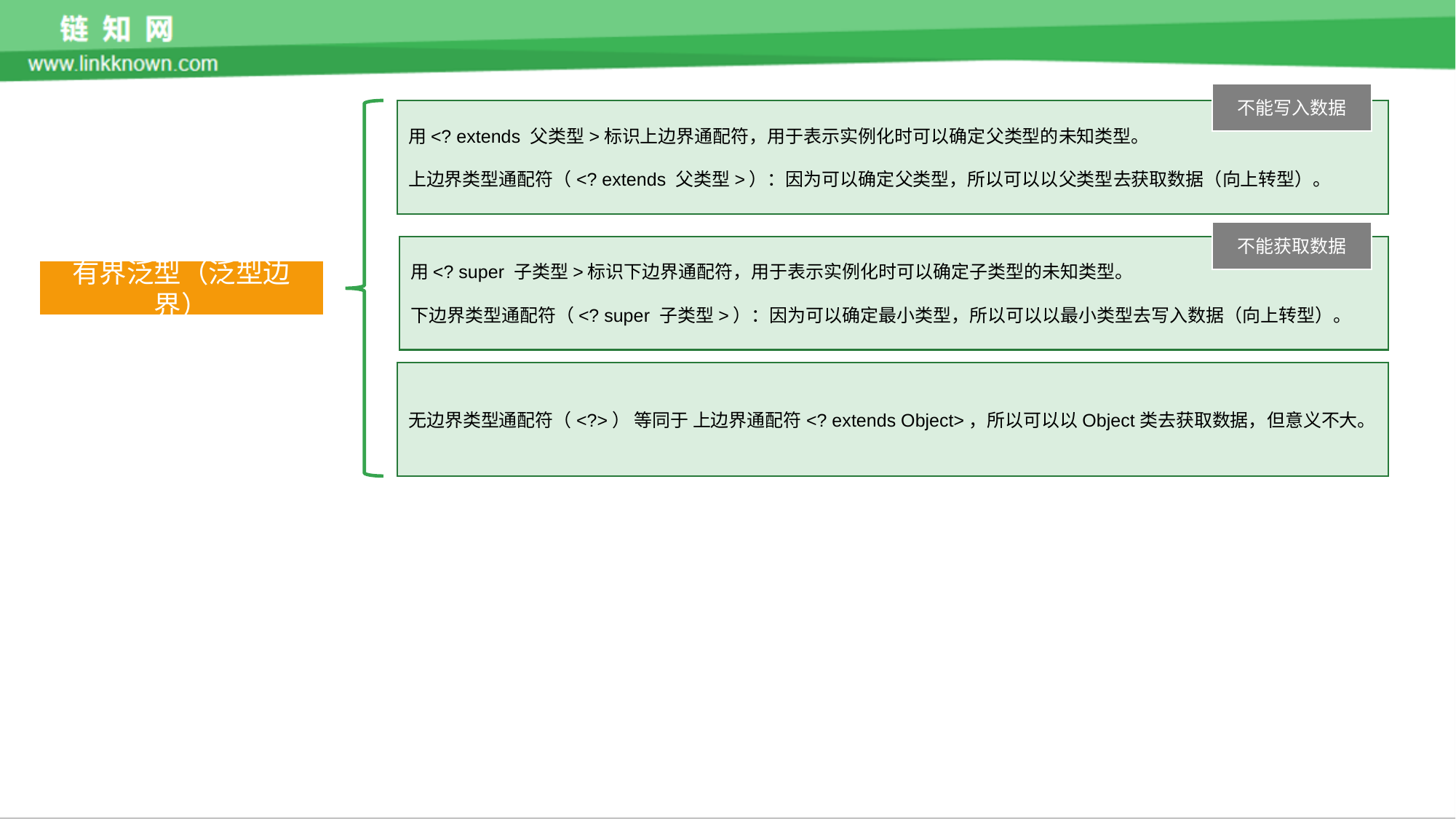

不能写入数据

用<? extends 父类型>标识上边界通配符，用于表示实例化时可以确定父类型的未知类型。

上边界类型通配符（<? extends 父类型>）：因为可以确定父类型，所以可以以父类型去获取数据（向上转型）。
不能获取数据
用<? super 子类型>标识下边界通配符，用于表示实例化时可以确定子类型的未知类型。

下边界类型通配符（<? super 子类型>）：因为可以确定最小类型，所以可以以最小类型去写入数据（向上转型）。
有界泛型（泛型边界）
无边界类型通配符（<?>） 等同于 上边界通配符<? extends Object>，所以可以以Object类去获取数据，但意义不大。